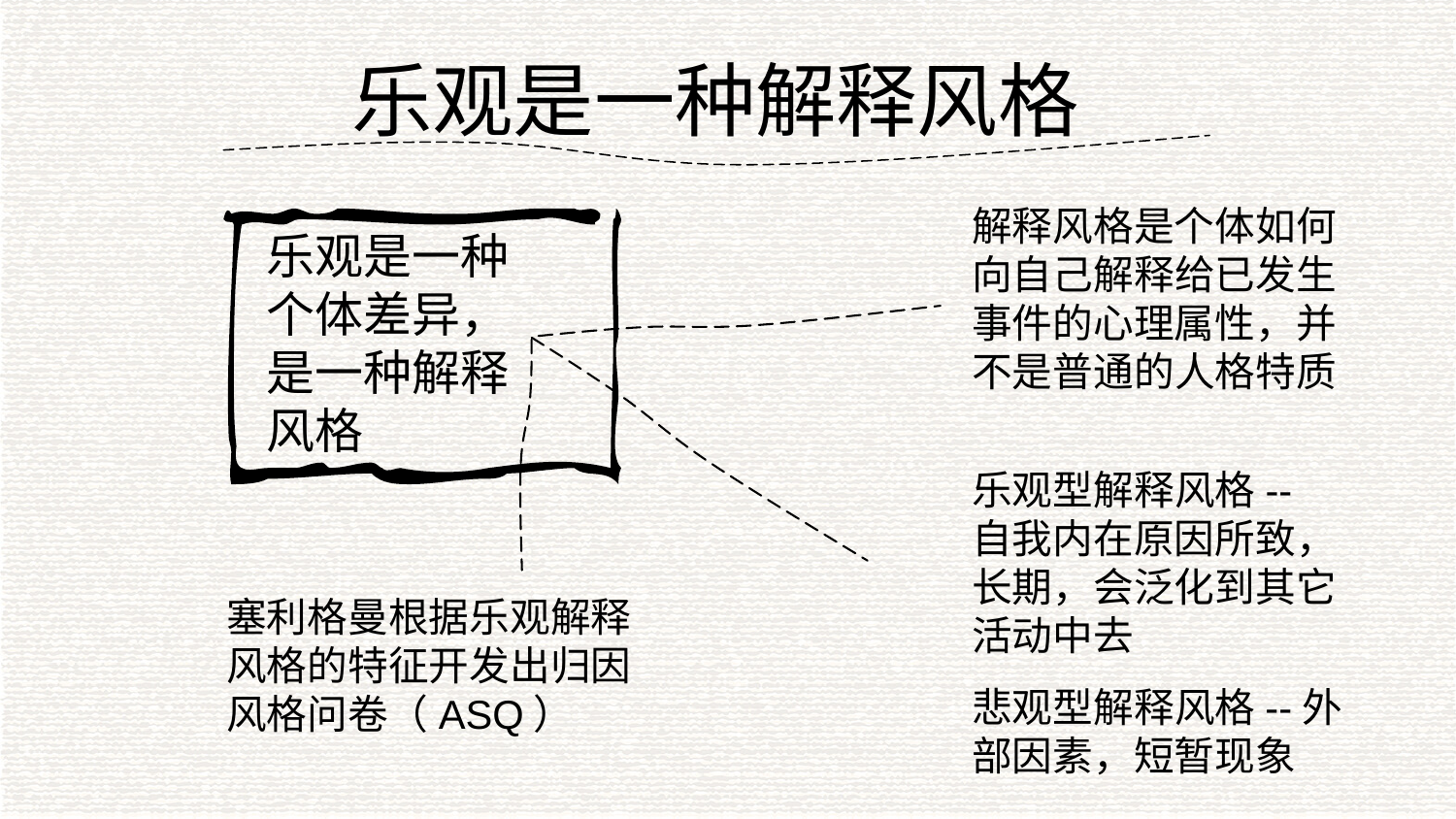

乐观是一种解释风格

解释风格是个体如何向自己解释给已发生事件的心理属性，并不是普通的人格特质

乐观是一种个体差异，是一种解释风格

乐观型解释风格--自我内在原因所致，长期，会泛化到其它活动中去
塞利格曼根据乐观解释风格的特征开发出归因风格问卷（ASQ）
悲观型解释风格--外部因素，短暂现象